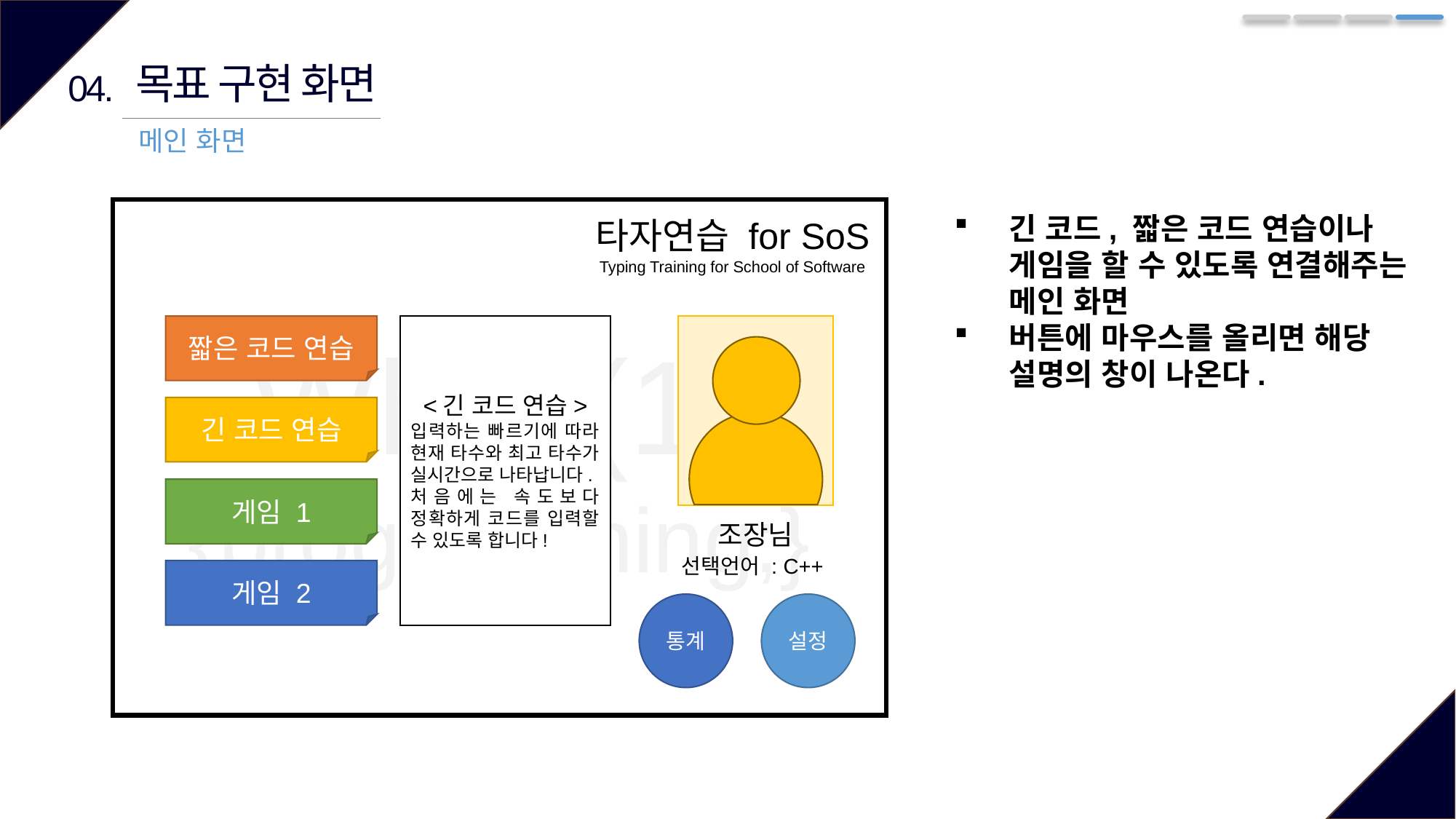

목표 구현 화면
04.
메인 화면
아
타자연습 for SoS
Typing Training for School of Software
While(1)
{programming;}
짧은 코드 연습
<긴 코드 연습>
입력하는 빠르기에 따라 현재 타수와 최고 타수가 실시간으로 나타납니다.
처음에는 속도보다 정확하게 코드를 입력할 수 있도록 합니다!

긴 코드 연습

게임 1
조장님
선택언어 : C++
게임 2
통계
설정
긴 코드, 짧은 코드 연습이나 게임을 할 수 있도록 연결해주는 메인 화면
버튼에 마우스를 올리면 해당 설명의 창이 나온다.